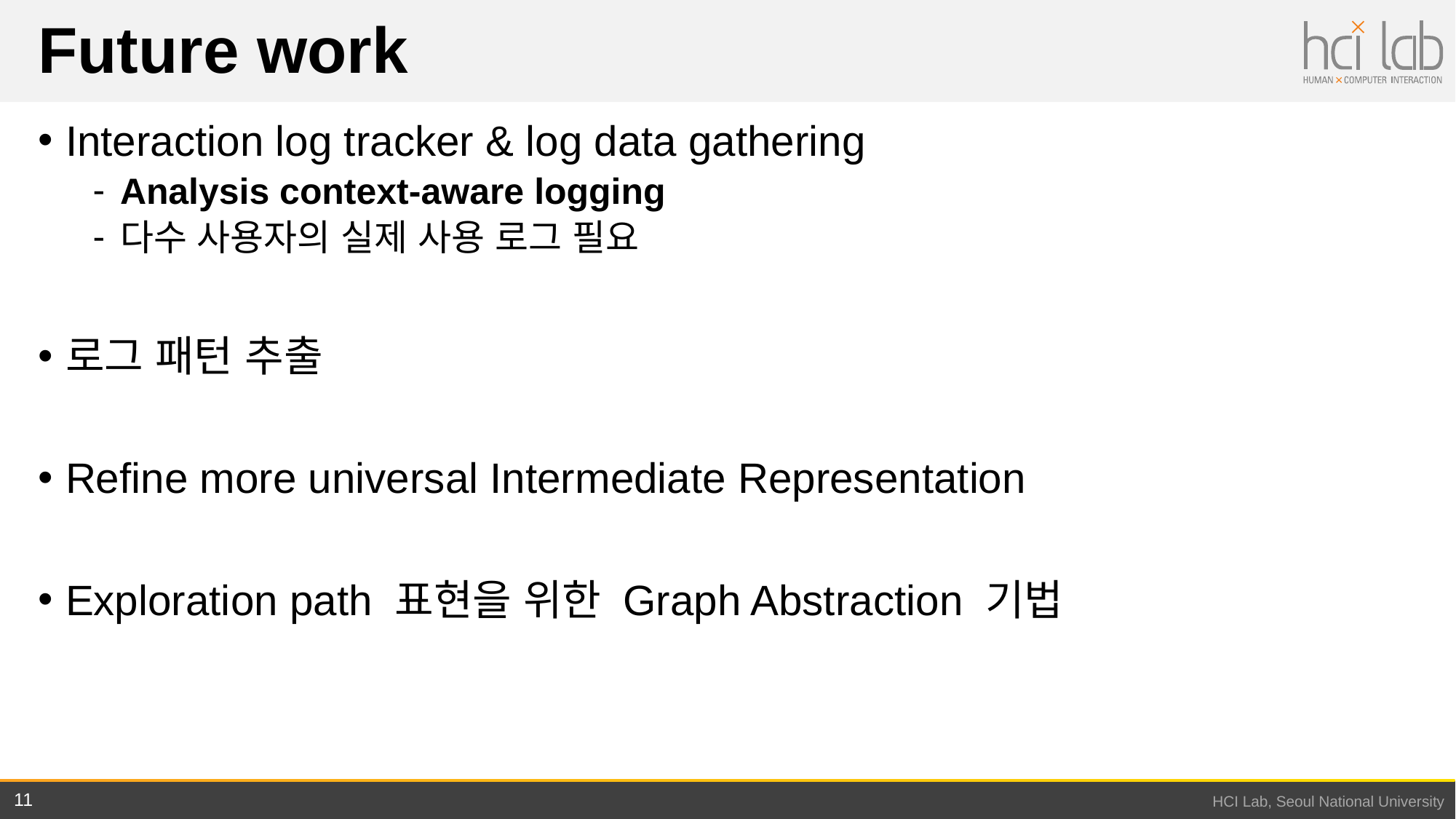

# Future work
Interaction log tracker & log data gathering
Analysis context-aware logging
다수 사용자의 실제 사용 로그 필요

로그 패턴 추출

Refine more universal Intermediate Representation

Exploration path 표현을 위한 Graph Abstraction 기법

11